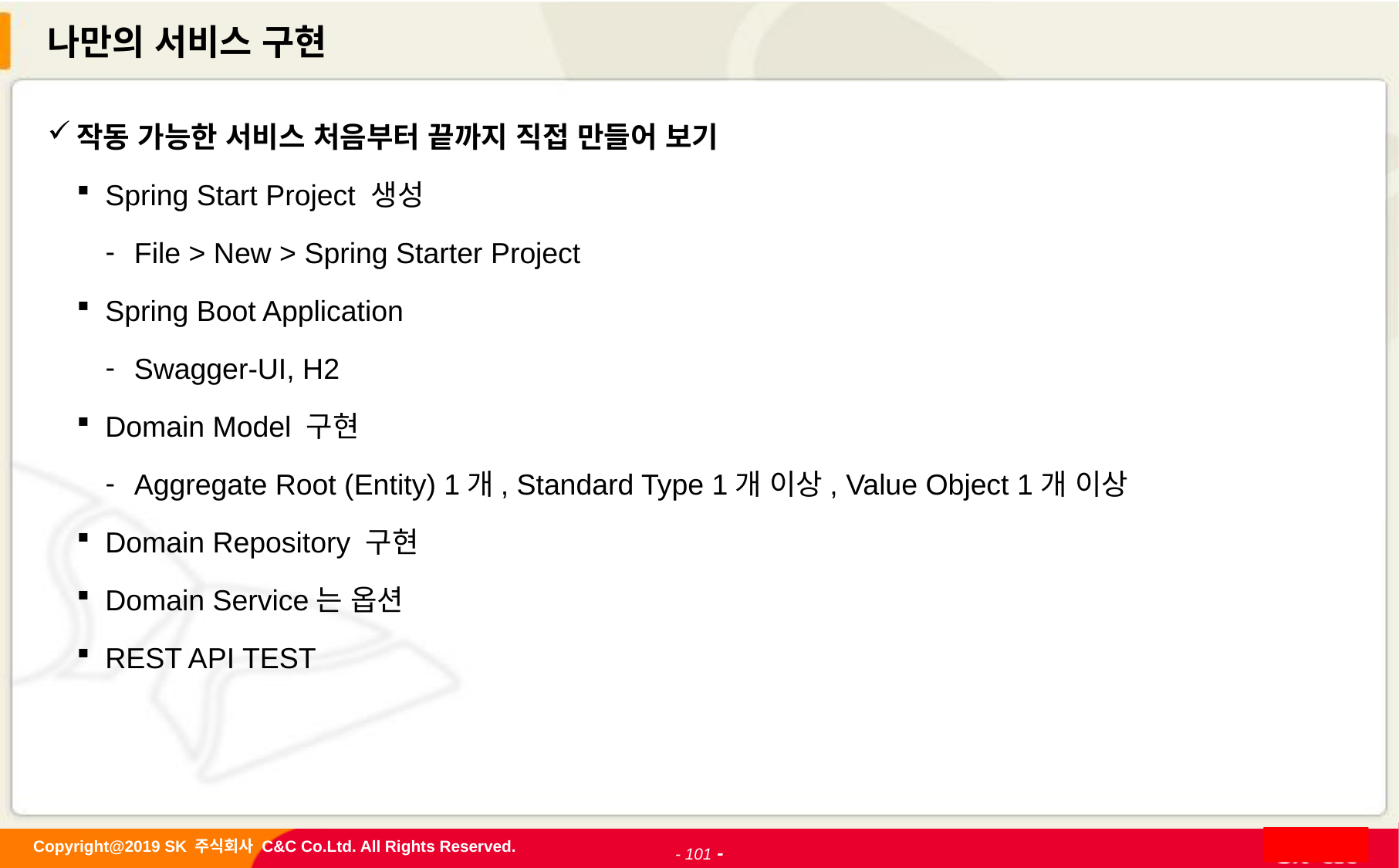

# 나만의 서비스 구현
작동 가능한 서비스 처음부터 끝까지 직접 만들어 보기
Spring Start Project 생성
File > New > Spring Starter Project
Spring Boot Application
Swagger-UI, H2
Domain Model 구현
Aggregate Root (Entity) 1개, Standard Type 1개 이상, Value Object 1개 이상
Domain Repository 구현
Domain Service는 옵션
REST API TEST